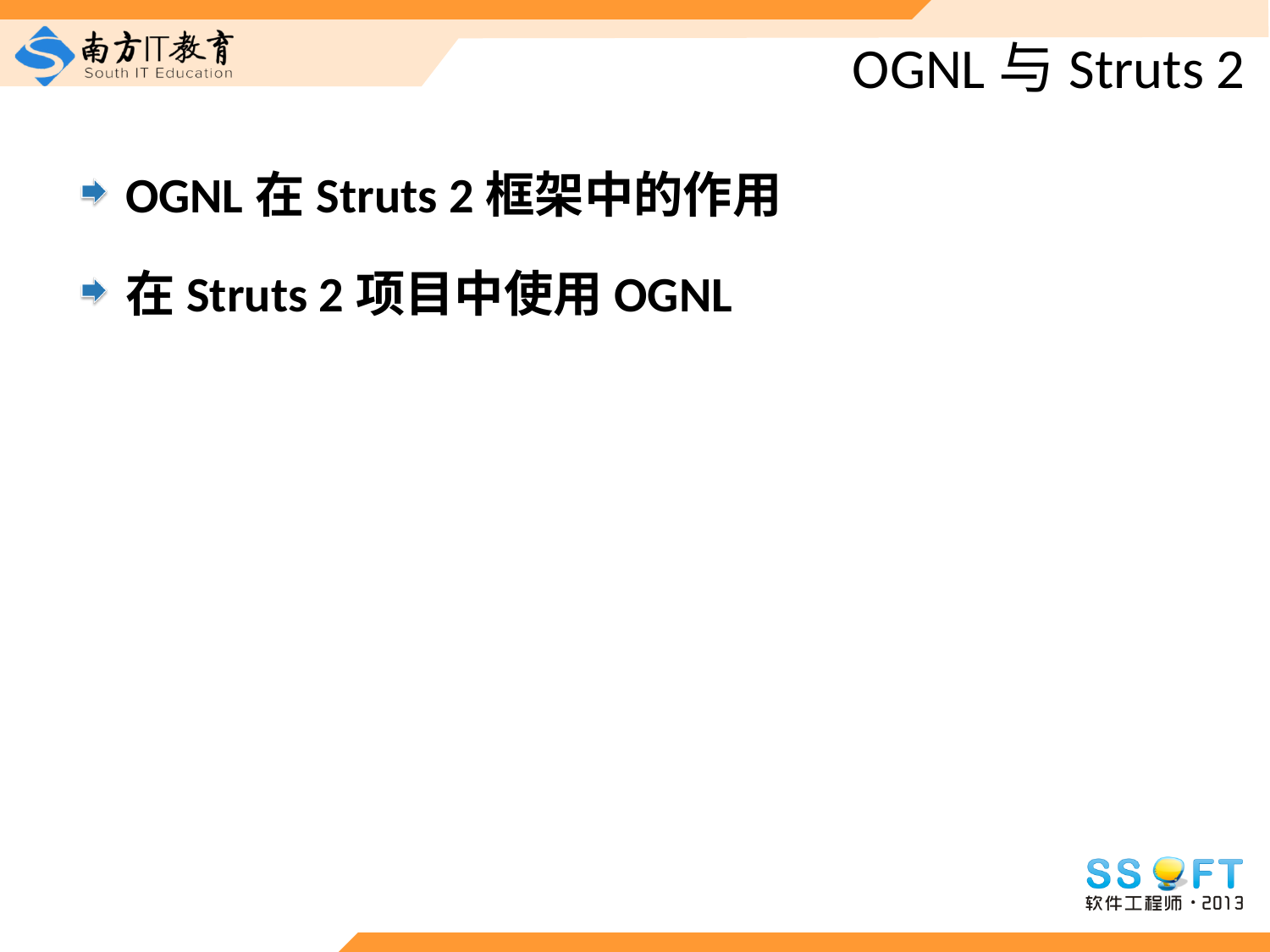

# OGNL与Struts 2
OGNL在Struts 2框架中的作用
在Struts 2项目中使用OGNL